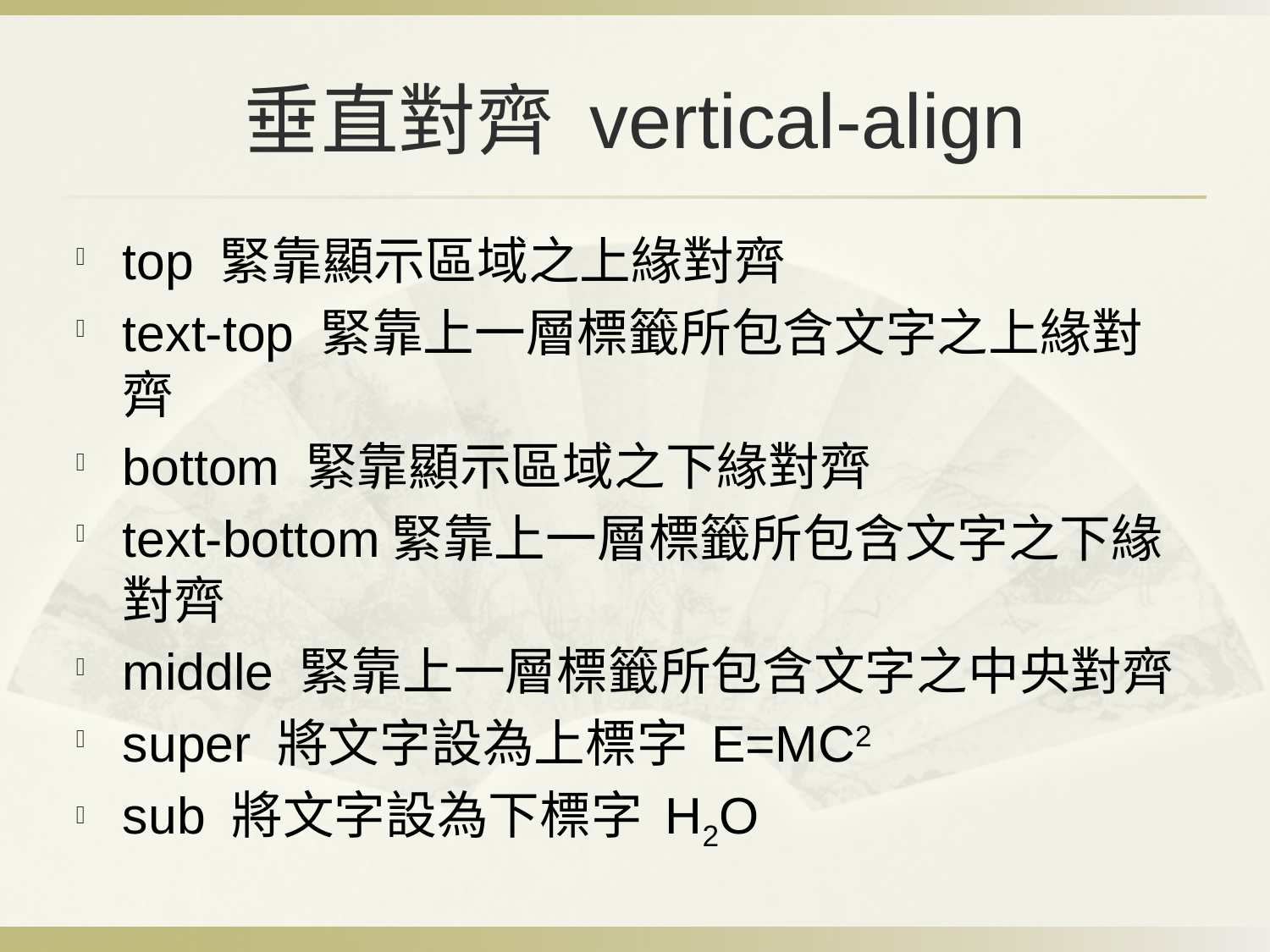

# 垂直對齊 vertical-align
top 緊靠顯示區域之上緣對齊
text-top 緊靠上一層標籤所包含文字之上緣對齊
bottom 緊靠顯示區域之下緣對齊
text-bottom緊靠上一層標籤所包含文字之下緣對齊
middle 緊靠上一層標籤所包含文字之中央對齊
super 將文字設為上標字 E=MC2
sub 將文字設為下標字 H2O